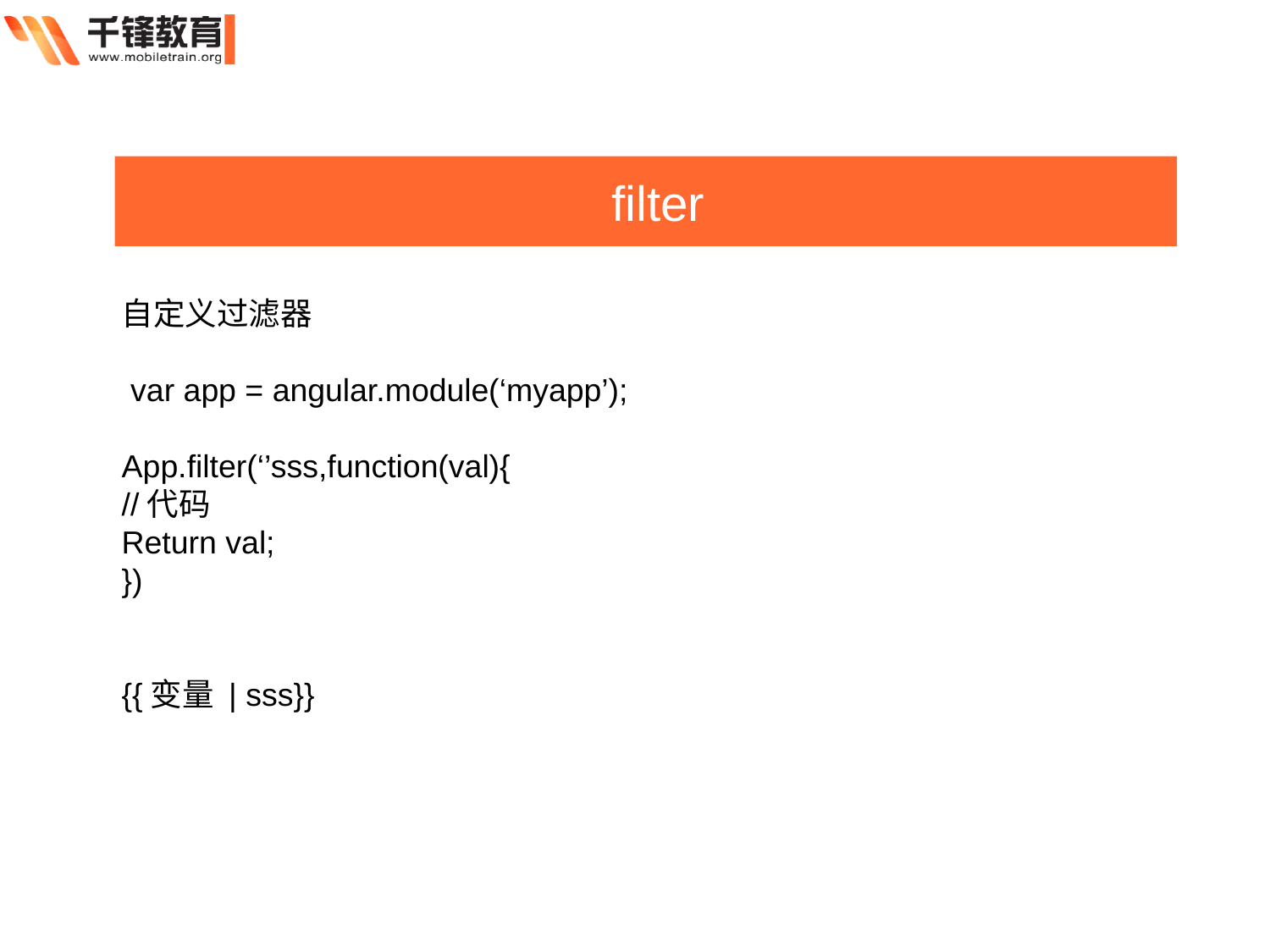

filter
自定义过滤器

 var app = angular.module(‘myapp’);

App.filter(‘’sss,function(val){
//代码
Return val;
})

{{变量 | sss}}